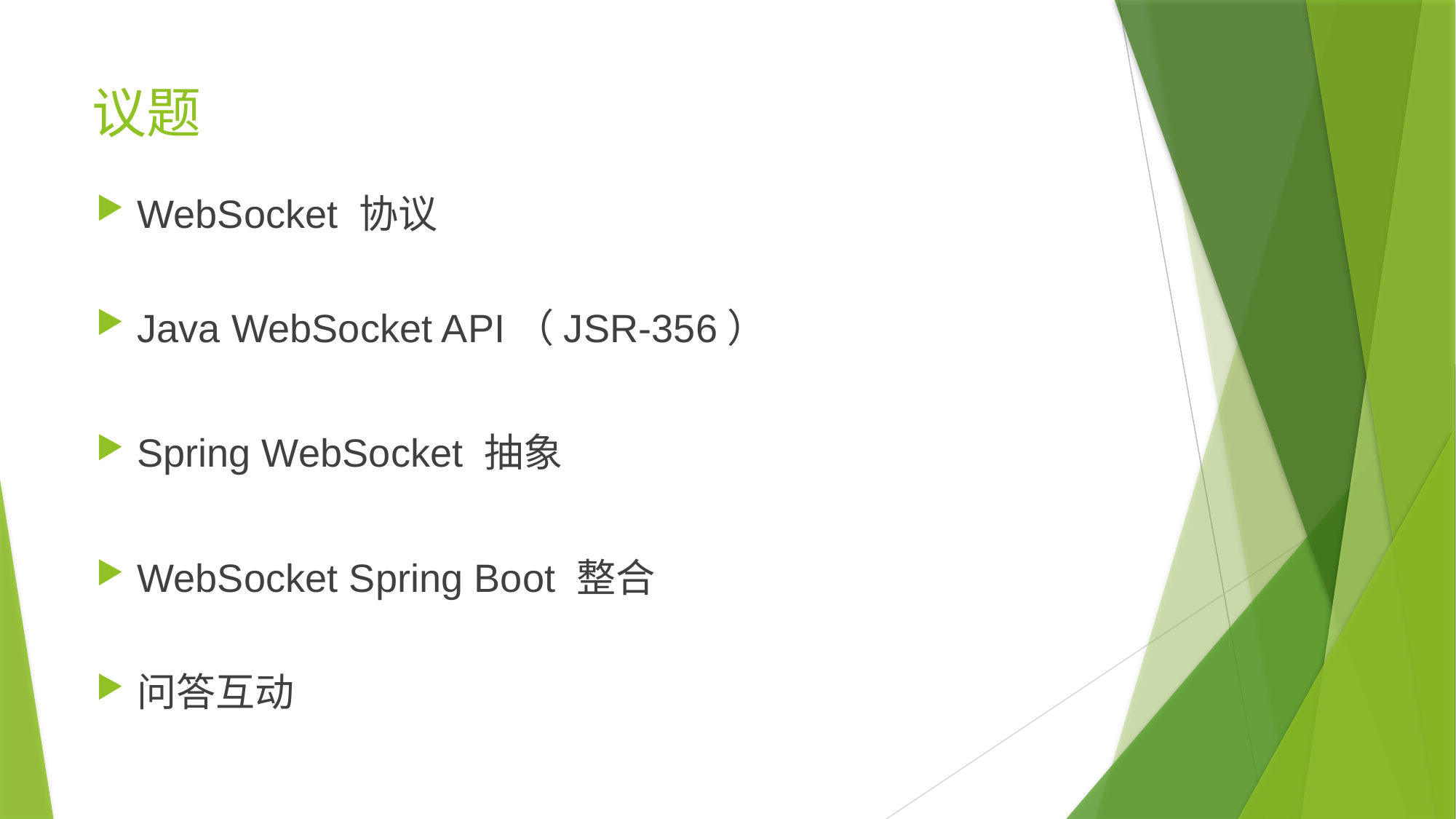

# 议题
WebSocket 协议

Java WebSocket API（JSR-356）

Spring WebSocket 抽象

WebSocket Spring Boot 整合

问答互动